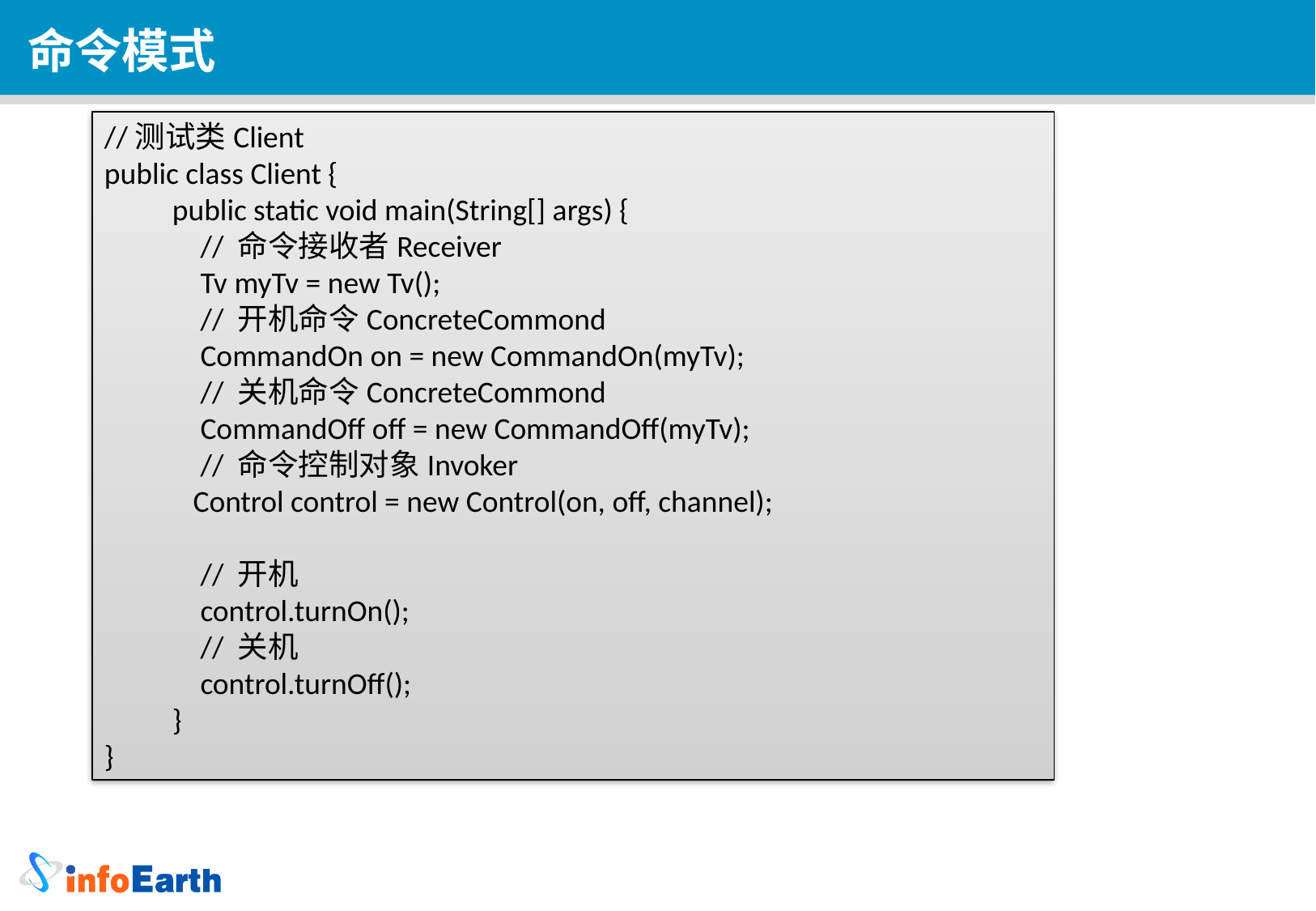

命令模式
//测试类Client
public class Client {
　　public static void main(String[] args) {
  　　 // 命令接收者Receiver
 　　  Tv myTv = new Tv();
 　　  // 开机命令ConcreteCommond
  　　 CommandOn on = new CommandOn(myTv);
  　　 // 关机命令ConcreteCommond
  　　 CommandOff off = new CommandOff(myTv);
 　　  // 命令控制对象Invoker
　　   Control control = new Control(on, off, channel);

  　　 // 开机
  　　 control.turnOn();
 　　  // 关机
 　　  control.turnOff();
　　}
}